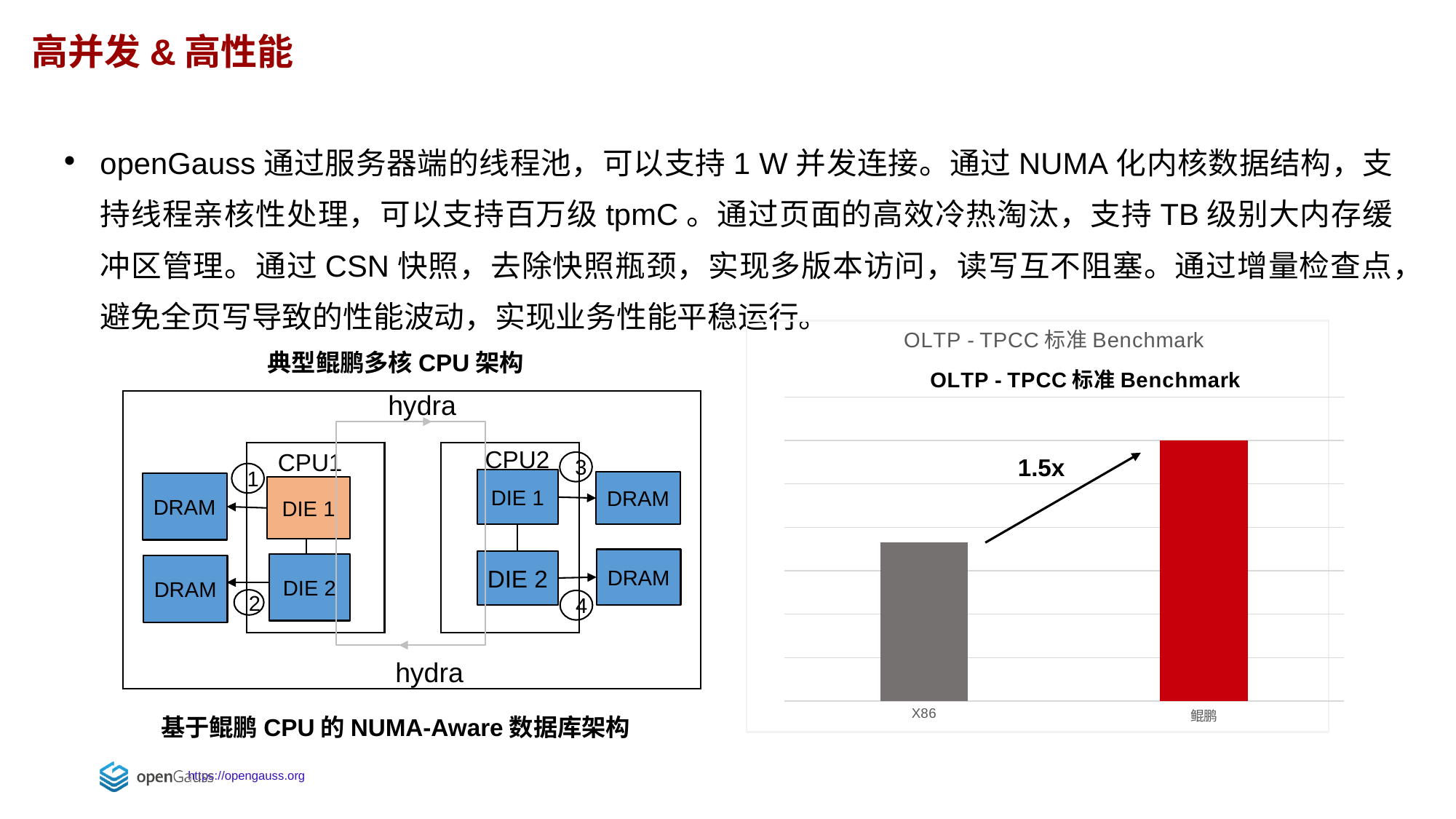

高并发&高性能
openGauss通过服务器端的线程池，可以支持1 W并发连接。通过NUMA化内核数据结构，支持线程亲核性处理，可以支持百万级tpmC。通过页面的高效冷热淘汰，支持TB级别大内存缓冲区管理。通过CSN快照，去除快照瓶颈，实现多版本访问，读写互不阻塞。通过增量检查点，避免全页写导致的性能波动，实现业务性能平稳运行。

### Chart: OLTP - TPCC标准Benchmark

| Category |
|---|
典型鲲鹏多核CPU架构

### Chart: OLTP - TPCC标准Benchmark

| Category |  |
|---|---|
| X86 | 73.0 |
| 鲲鹏 | 120.0 |
hydra

CPU2

DIE 1
DIE 2
CPU1

DIE 1
DIE 2
3
1
DRAM
DRAM
DRAM
DRAM
2
4
hydra

1.5x
基于鲲鹏CPU的NUMA-Aware数据库架构